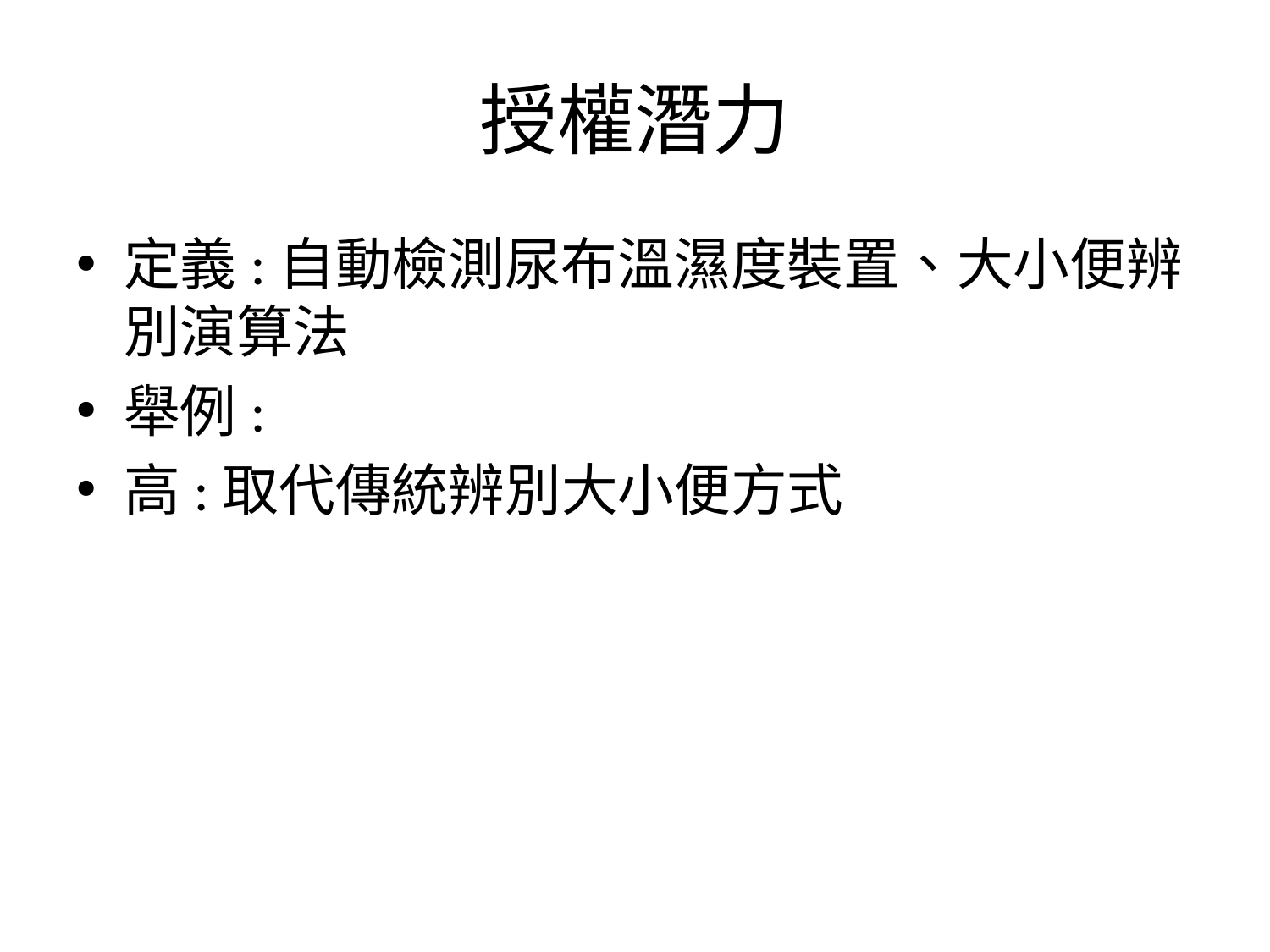

# 授權潛力
定義:自動檢測尿布溫濕度裝置、大小便辨別演算法
舉例:
高:取代傳統辨別大小便方式